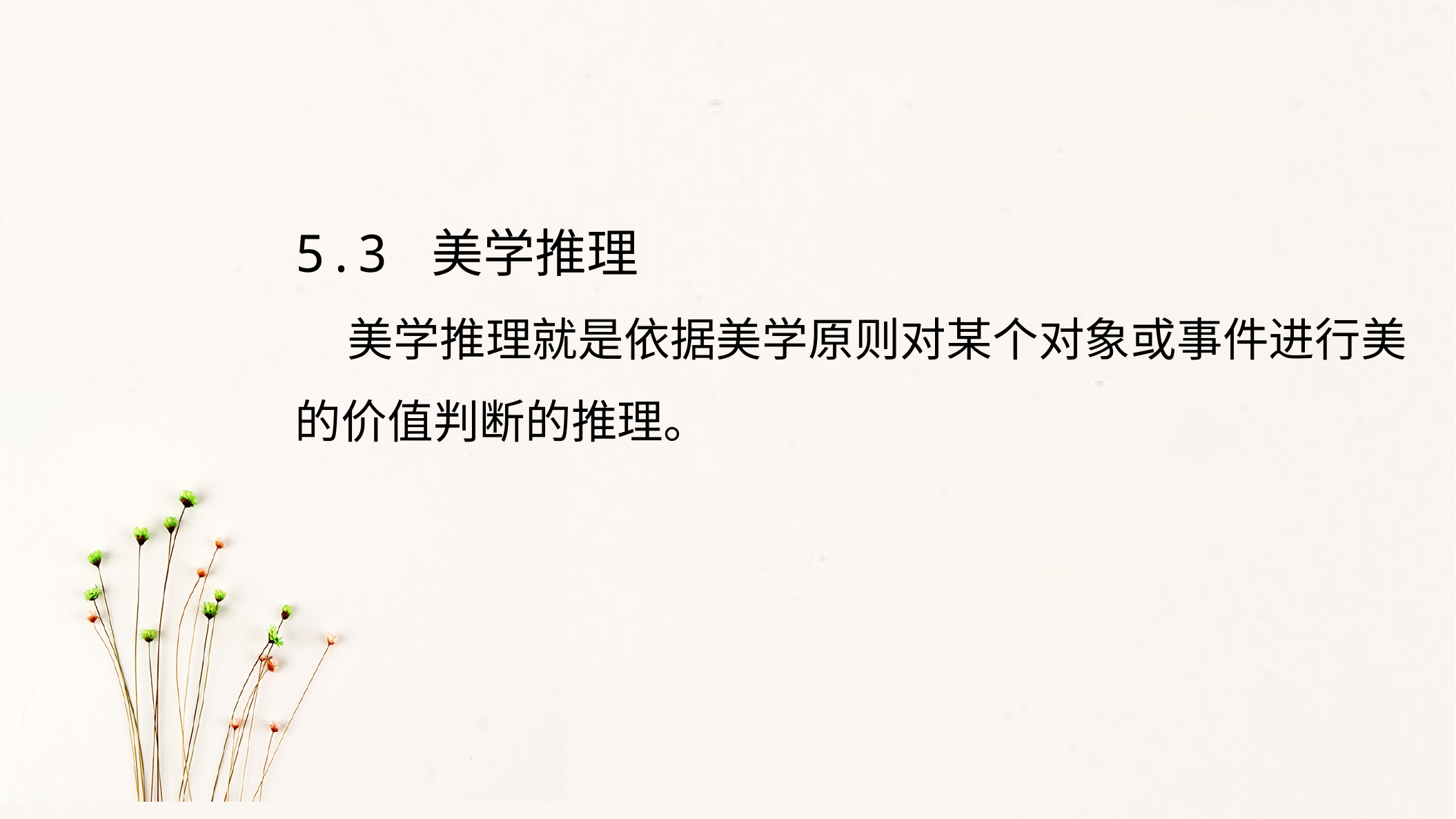

5.3 美学推理
    美学推理就是依据美学原则对某个对象或事件进行美的价值判断的推理。